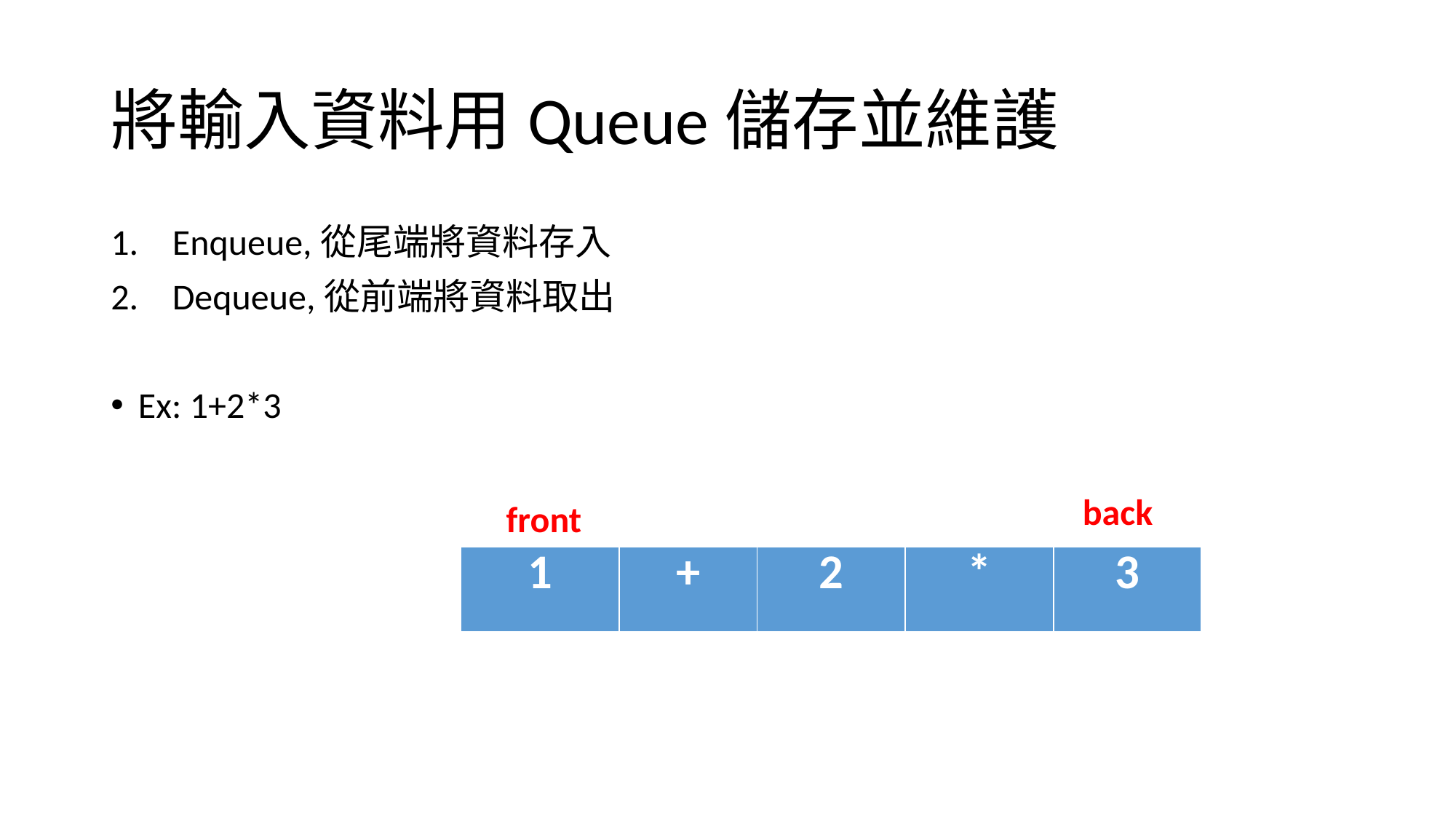

# 將輸入資料用Queue儲存並維護
Enqueue,從尾端將資料存入
Dequeue,從前端將資料取出

Ex: 1+2*3

back
front
| 1 | + | 2 | \* | 3 |
| --- | --- | --- | --- | --- |